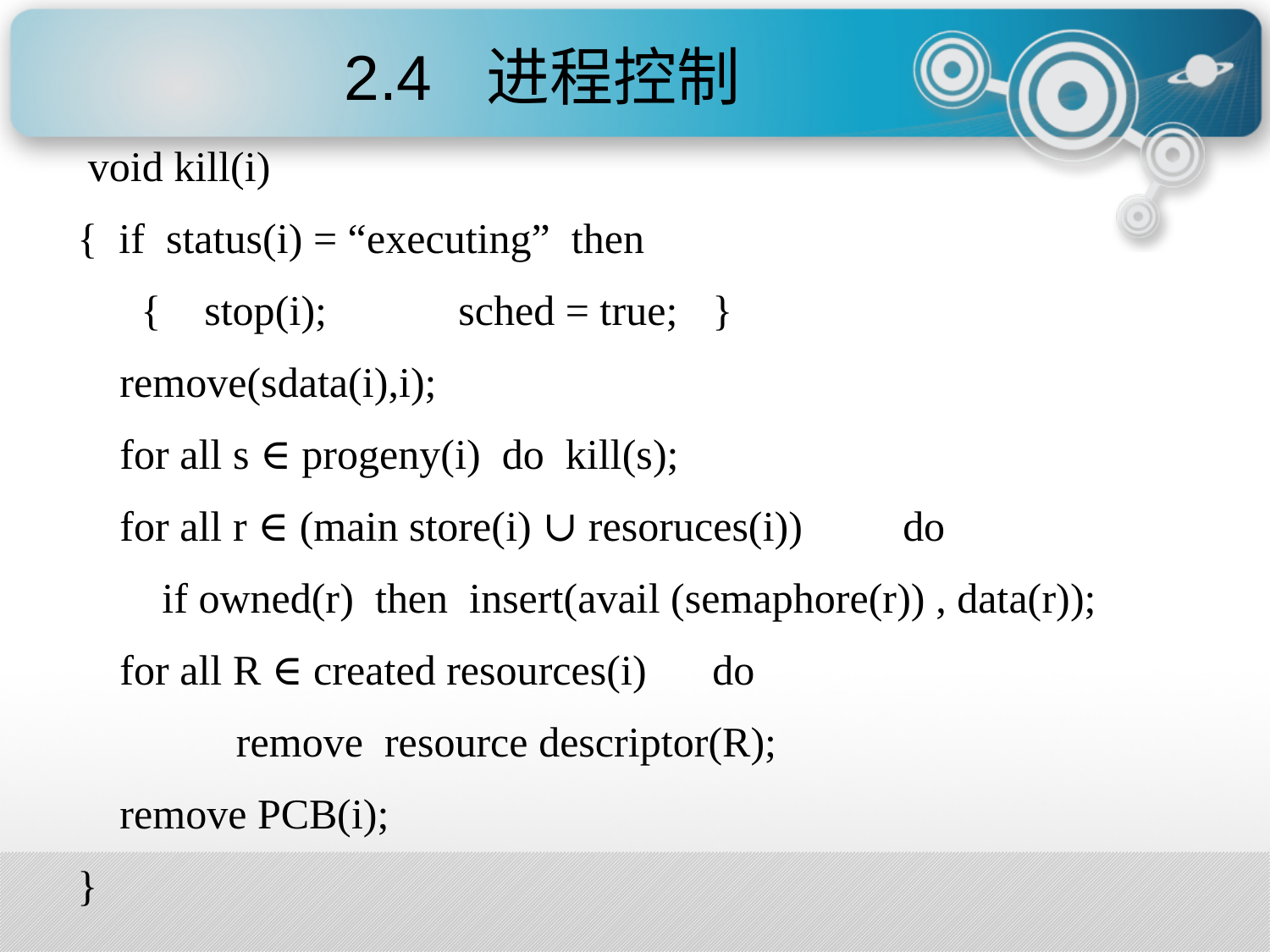

2.4	 进程控制
 void kill(i)
{  if  status(i) = “executing”  then
      {	stop(i);		sched = true;	}
    remove(sdata(i),i);
    for all s ∈ progeny(i)  do  kill(s);
    for all r ∈ (main store(i) ∪ resoruces(i))	      do
        if owned(r)  then  insert(avail (semaphore(r)) , data(r));
    for all R ∈ created resources(i)	do
	   remove  resource descriptor(R);
    remove PCB(i);
}